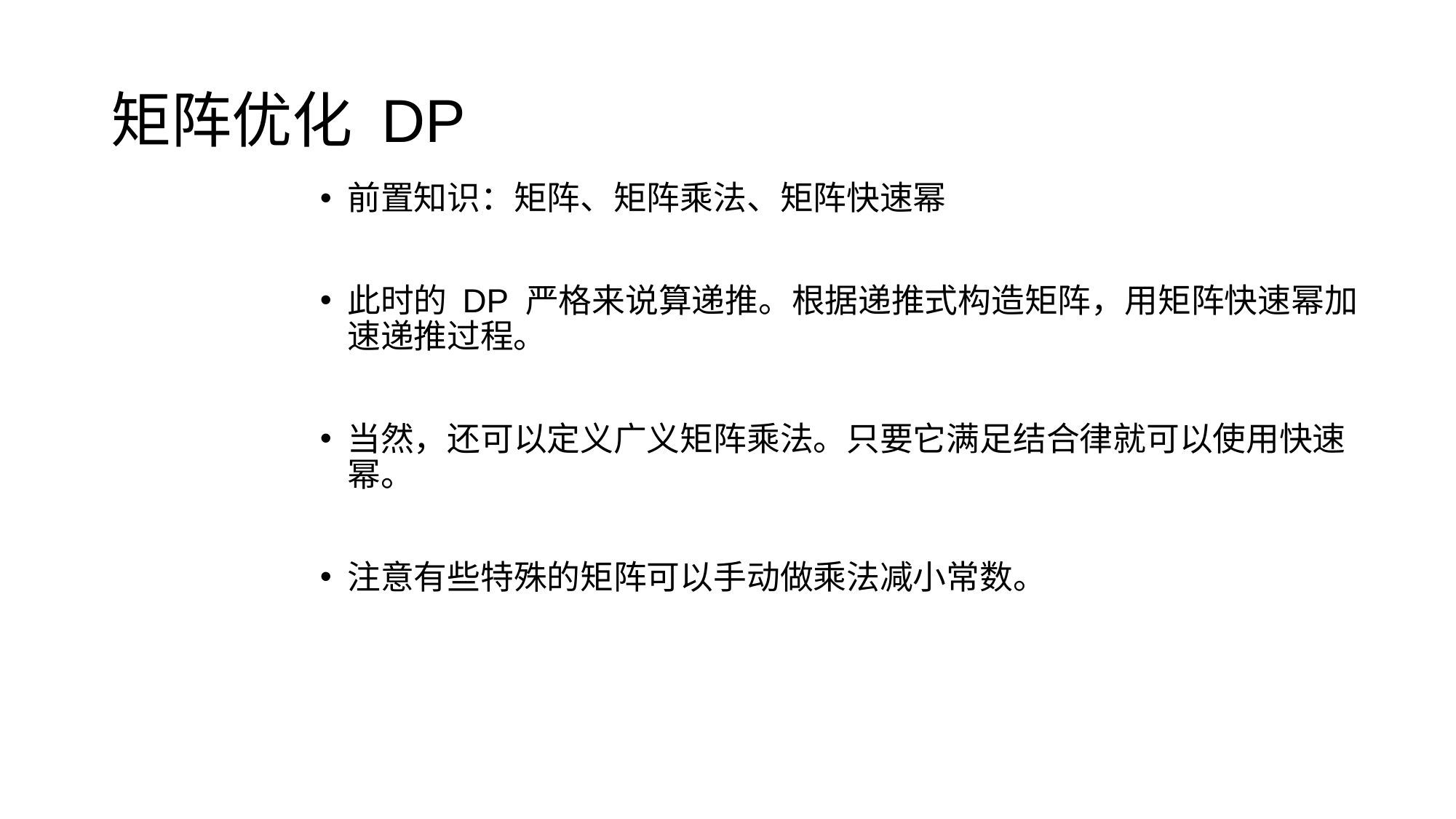

# 矩阵优化 DP
前置知识：矩阵、矩阵乘法、矩阵快速幂

此时的 DP 严格来说算递推。根据递推式构造矩阵，用矩阵快速幂加速递推过程。

当然，还可以定义广义矩阵乘法。只要它满足结合律就可以使用快速幂。

注意有些特殊的矩阵可以手动做乘法减小常数。